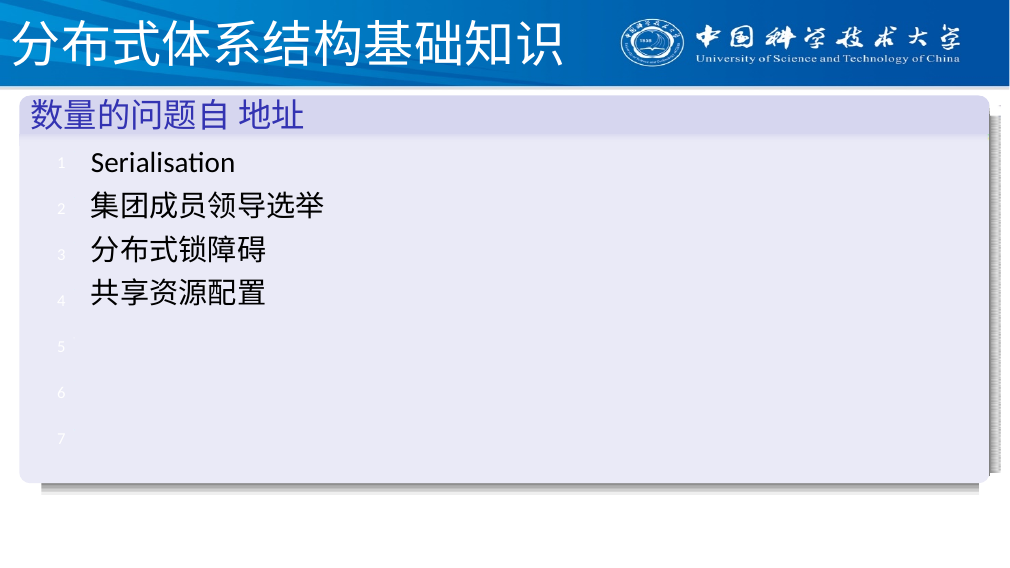

# 分布式体系结构基础知识
数量的问题自 地址

Serialisation
集团成员领导选举分布式锁障碍
共享资源配置

1

2

3

4

5

6

7